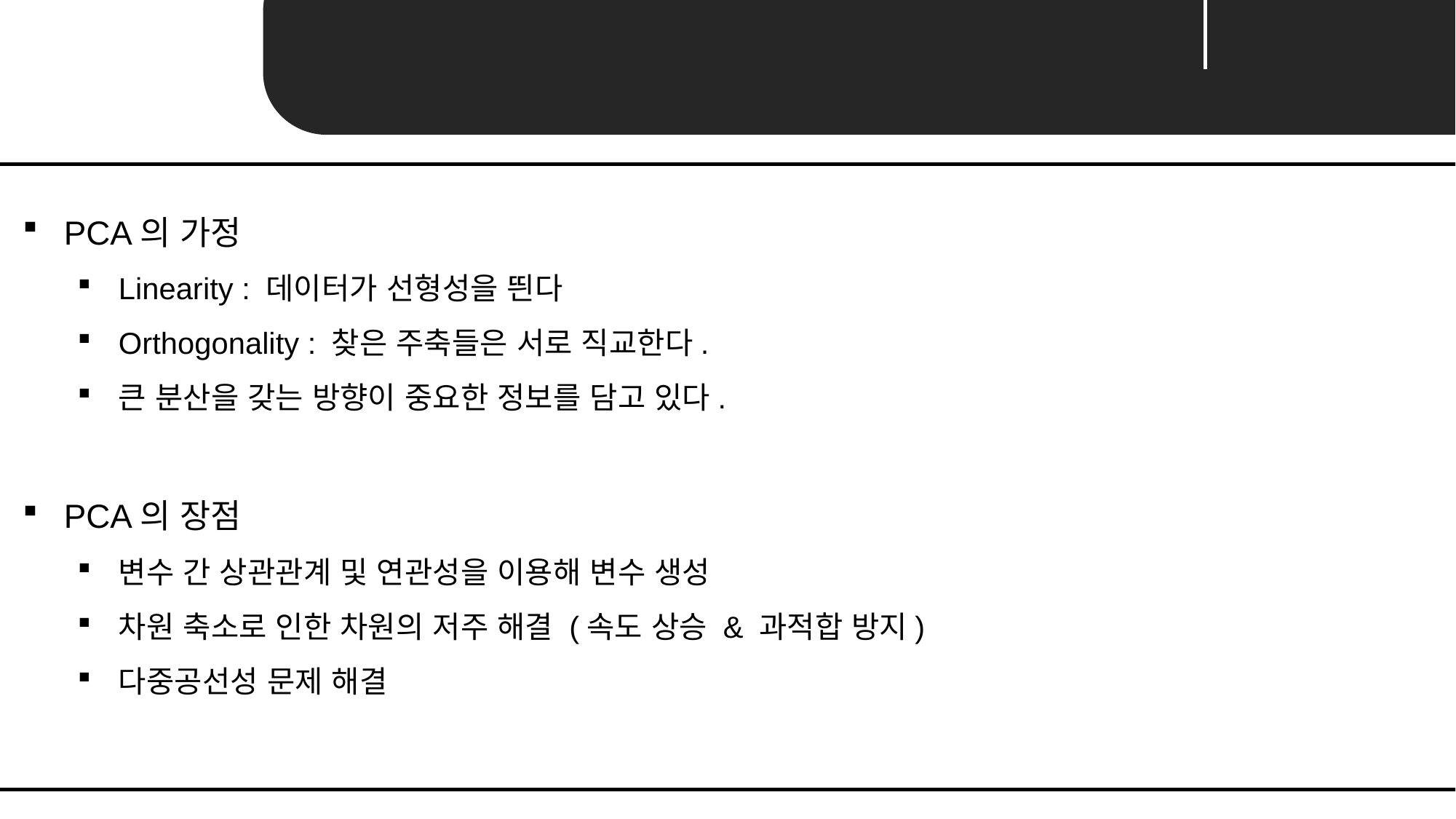

Unit  03 ㅣ PCA : Principal Component Analysis
PCA의 가정
Linearity : 데이터가 선형성을 띈다
Orthogonality : 찾은 주축들은 서로 직교한다.
큰 분산을 갖는 방향이 중요한 정보를 담고 있다.

PCA의 장점
변수 간 상관관계 및 연관성을 이용해 변수 생성
차원 축소로 인한 차원의 저주 해결 (속도 상승 & 과적합 방지)
다중공선성 문제 해결